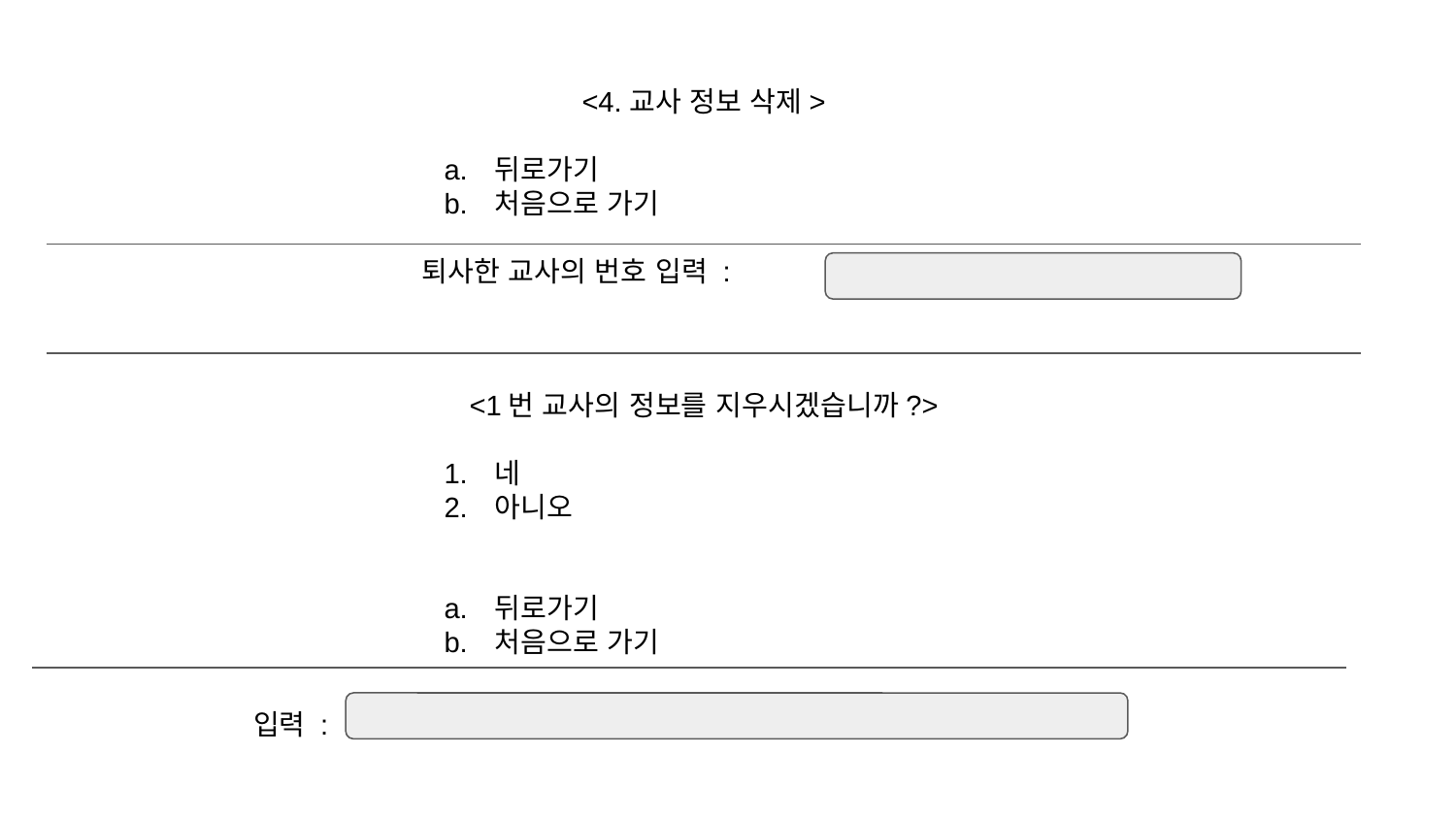

<4.교사 정보 삭제>

뒤로가기
처음으로 가기

퇴사한 교사의 번호 입력 :

<1번 교사의 정보를 지우시겠습니까?>

네
아니오

뒤로가기
처음으로 가기

입력 :